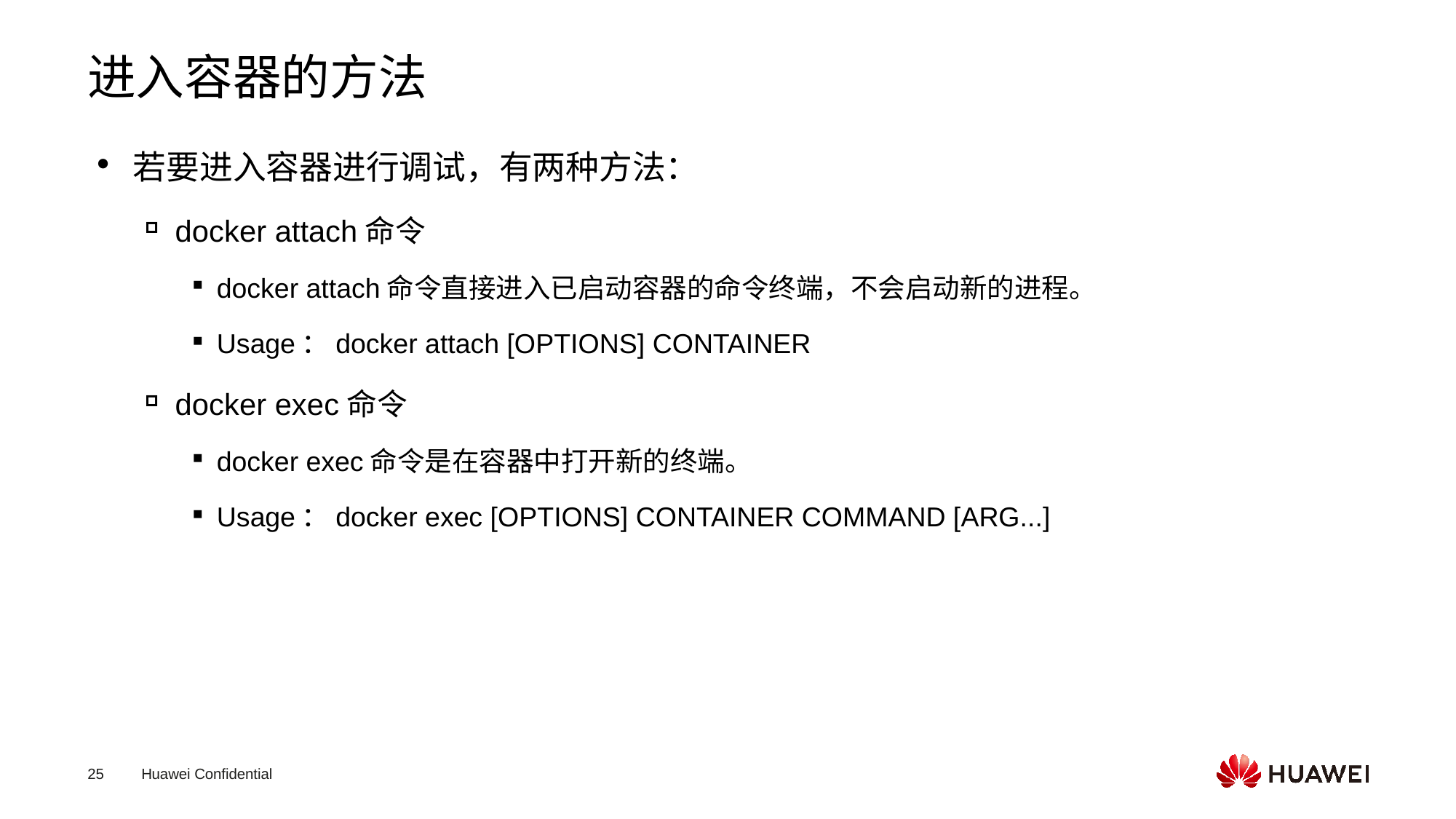

# 进入容器的方法
若要进入容器进行调试，有两种方法：
docker attach命令
docker attach命令直接进入已启动容器的命令终端，不会启动新的进程。
Usage：docker attach [OPTIONS] CONTAINER
docker exec命令
docker exec命令是在容器中打开新的终端。
Usage：docker exec [OPTIONS] CONTAINER COMMAND [ARG...]